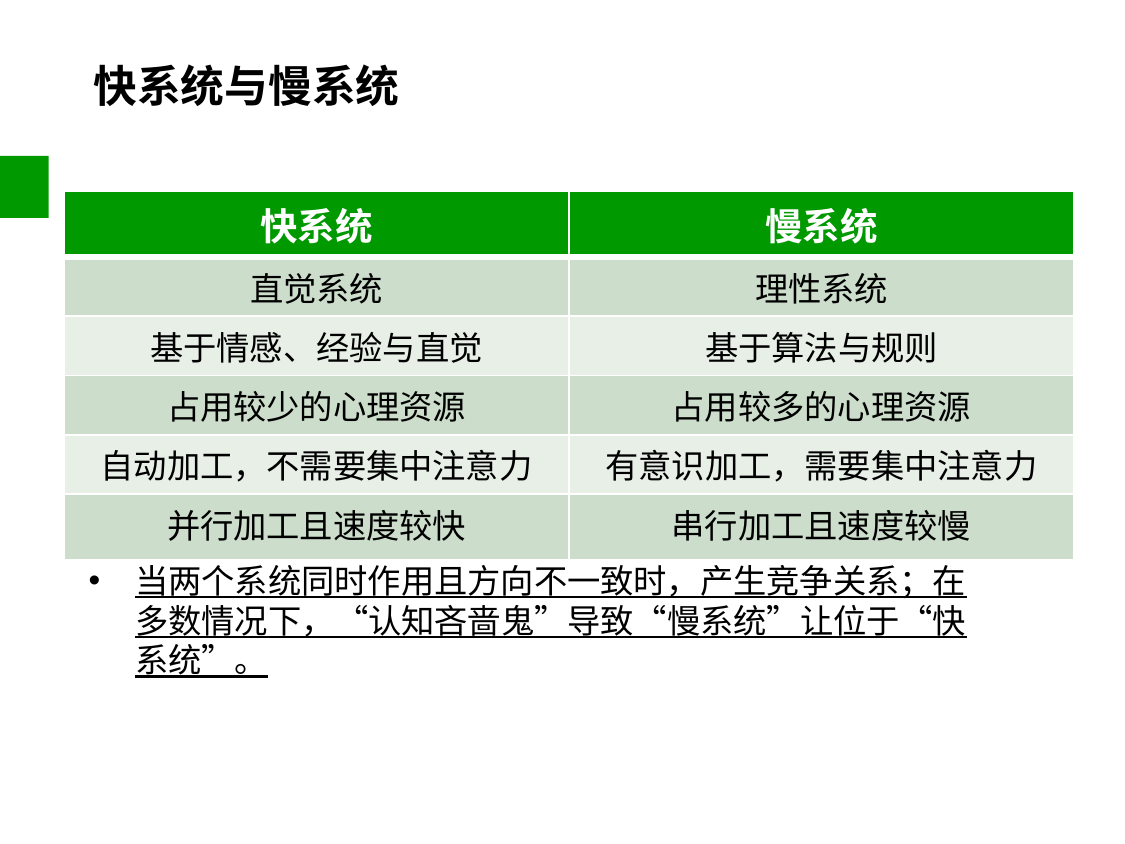

# 快系统与慢系统

| 快系统 | 慢系统 |
| --- | --- |
| 直觉系统 | 理性系统 |
| 基于情感、经验与直觉 | 基于算法与规则 |
| 占用较少的心理资源 | 占用较多的心理资源 |
| 自动加工，不需要集中注意力 | 有意识加工，需要集中注意力 |
| 并行加工且速度较快 | 串行加工且速度较慢 |
当两个系统同时作用且方向不一致时，产生竞争关系；在多数情况下，“认知吝啬鬼”导致“慢系统”让位于“快系统”。
11